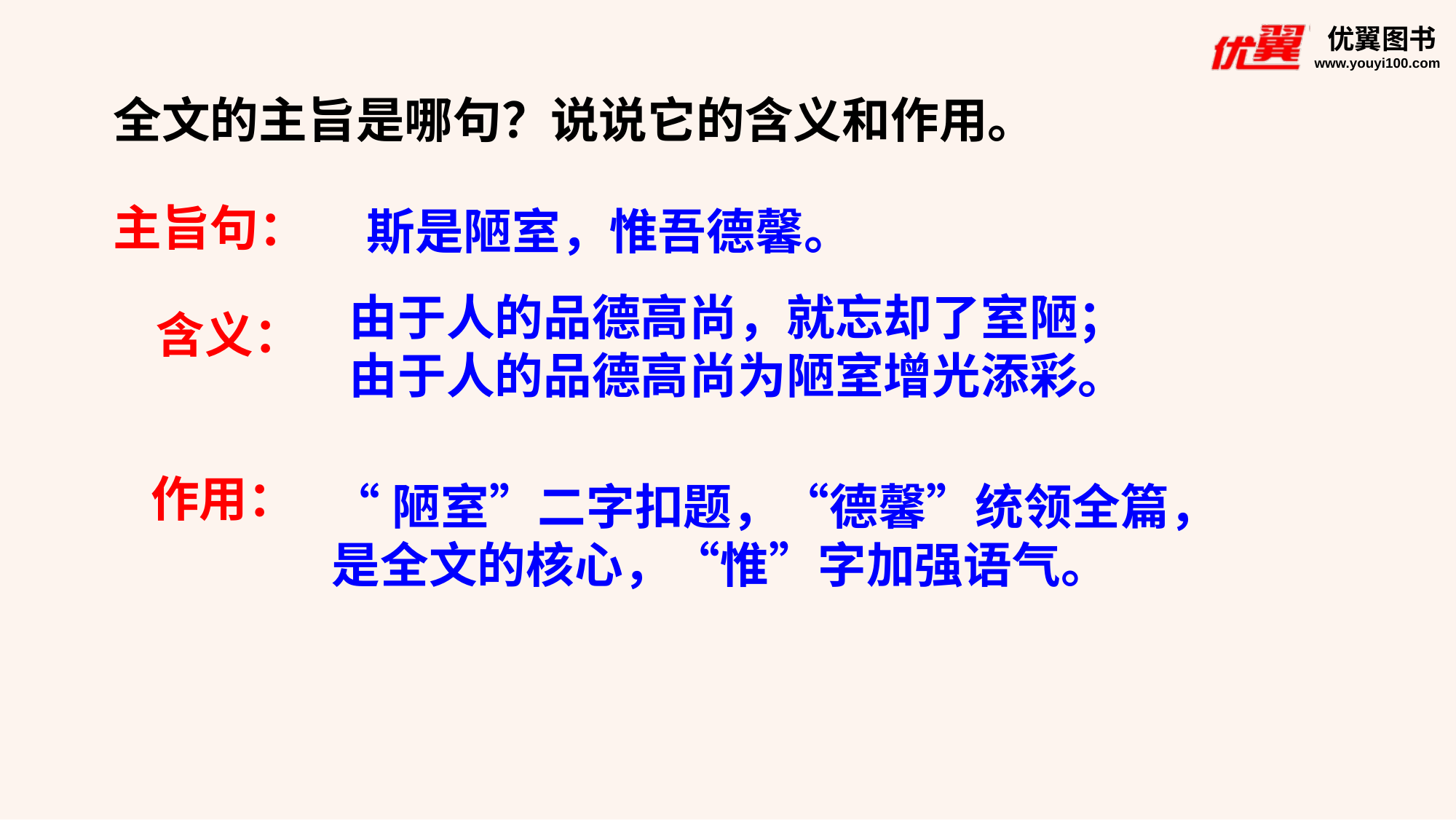

全文的主旨是哪句？说说它的含义和作用。
主旨句：
斯是陋室，惟吾德馨。
由于人的品德高尚，就忘却了室陋；
由于人的品德高尚为陋室增光添彩。
含义：
作用：
“陋室”二字扣题，“德馨”统领全篇，是全文的核心，“惟”字加强语气。